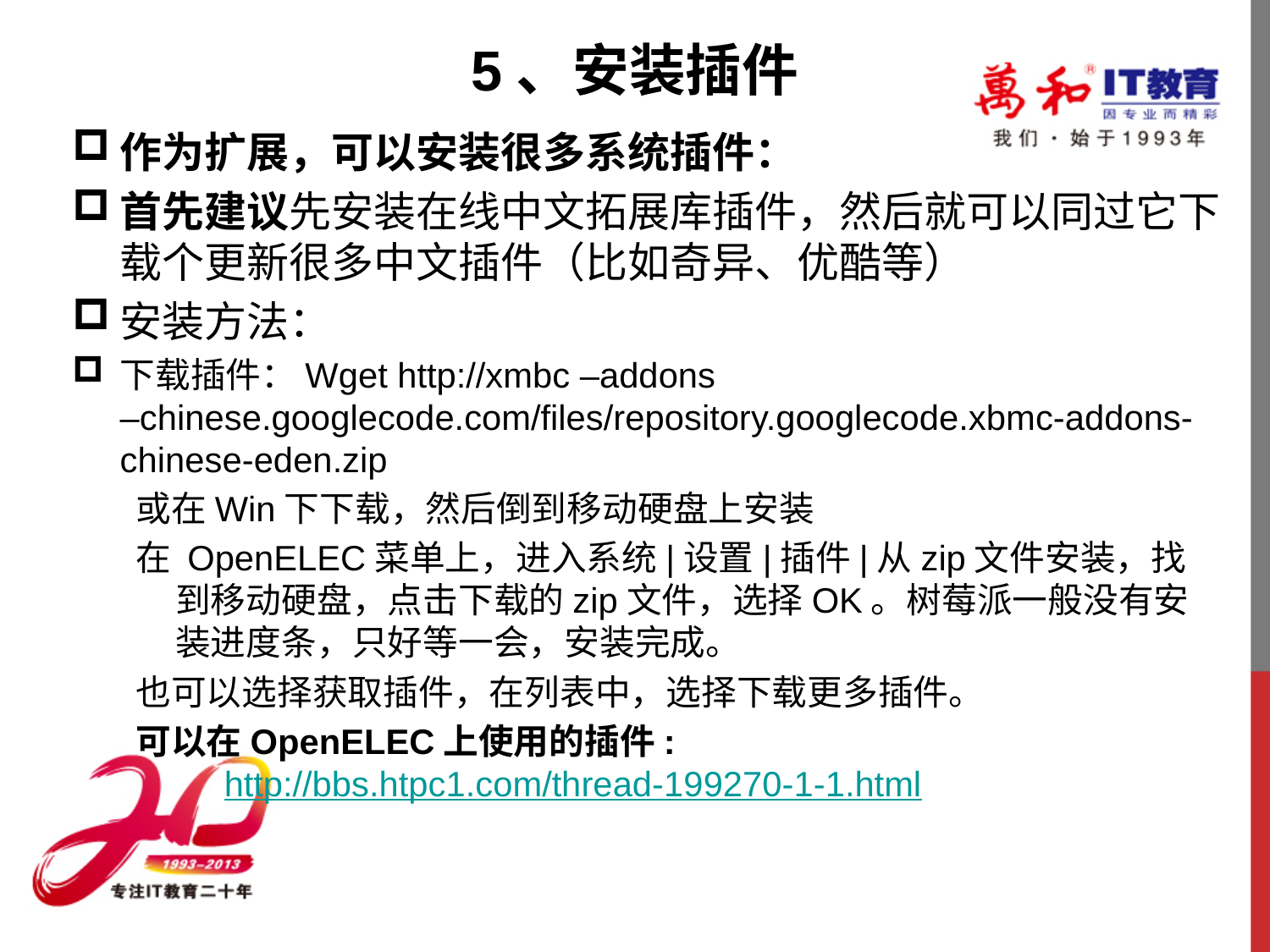

# 5、安装插件
作为扩展，可以安装很多系统插件：
首先建议先安装在线中文拓展库插件，然后就可以同过它下载个更新很多中文插件（比如奇异、优酷等）
安装方法：
下载插件：Wget http://xmbc –addons –chinese.googlecode.com/files/repository.googlecode.xbmc-addons-chinese-eden.zip
或在Win下下载，然后倒到移动硬盘上安装
在 OpenELEC菜单上，进入系统|设置|插件|从zip文件安装，找到移动硬盘，点击下载的zip文件，选择OK。树莓派一般没有安装进度条，只好等一会，安装完成。
也可以选择获取插件，在列表中，选择下载更多插件。
可以在OpenELEC上使用的插件:
     http://bbs.htpc1.com/thread-199270-1-1.html